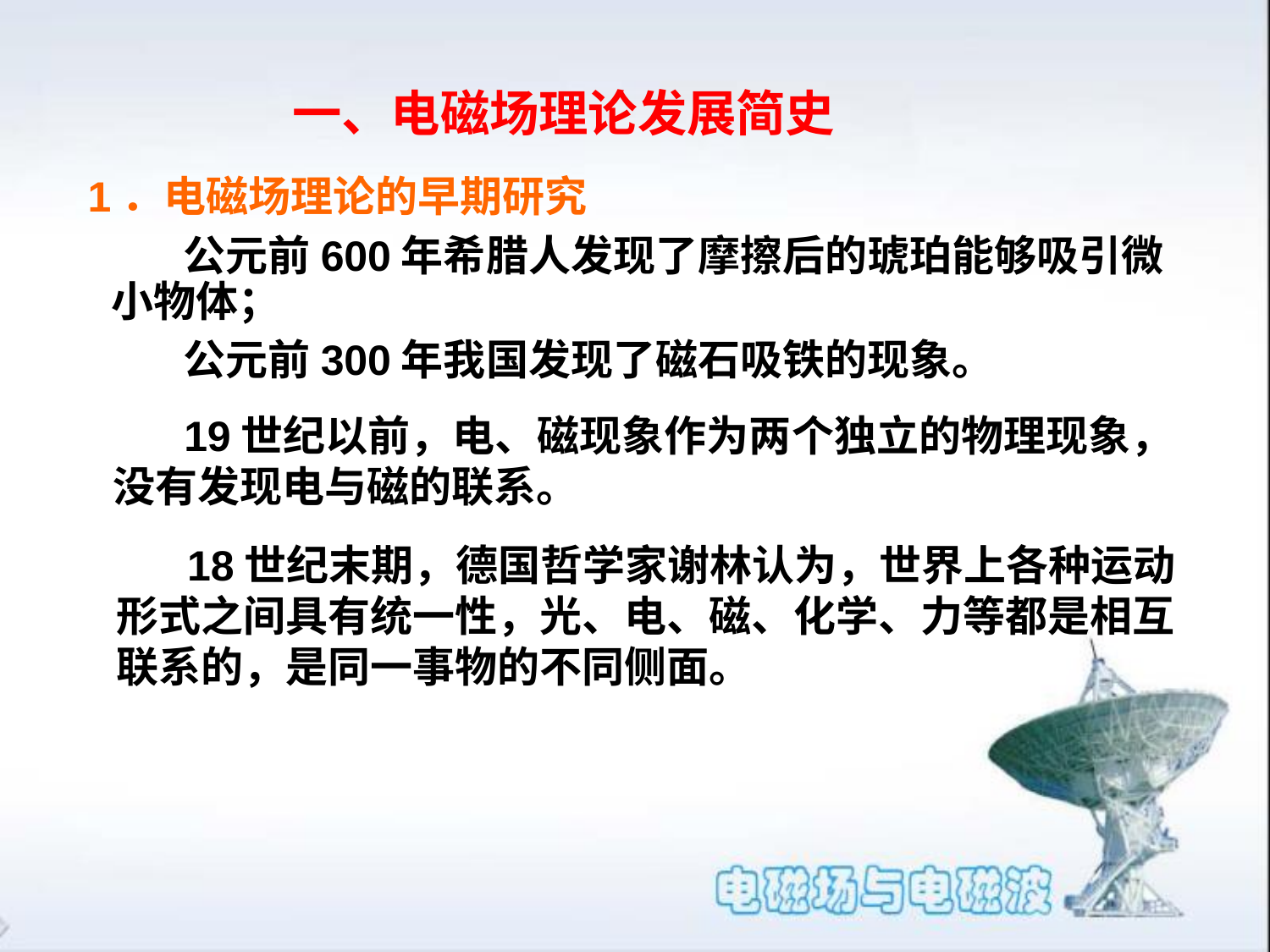

一、电磁场理论发展简史
1．电磁场理论的早期研究
         公元前600年希腊人发现了摩擦后的琥珀能够吸引微小物体；
         公元前300年我国发现了磁石吸铁的现象。

      19世纪以前，电、磁现象作为两个独立的物理现象，没有发现电与磁的联系。
      18世纪末期，德国哲学家谢林认为，世界上各种运动形式之间具有统一性，光、电、磁、化学、力等都是相互联系的，是同一事物的不同侧面。